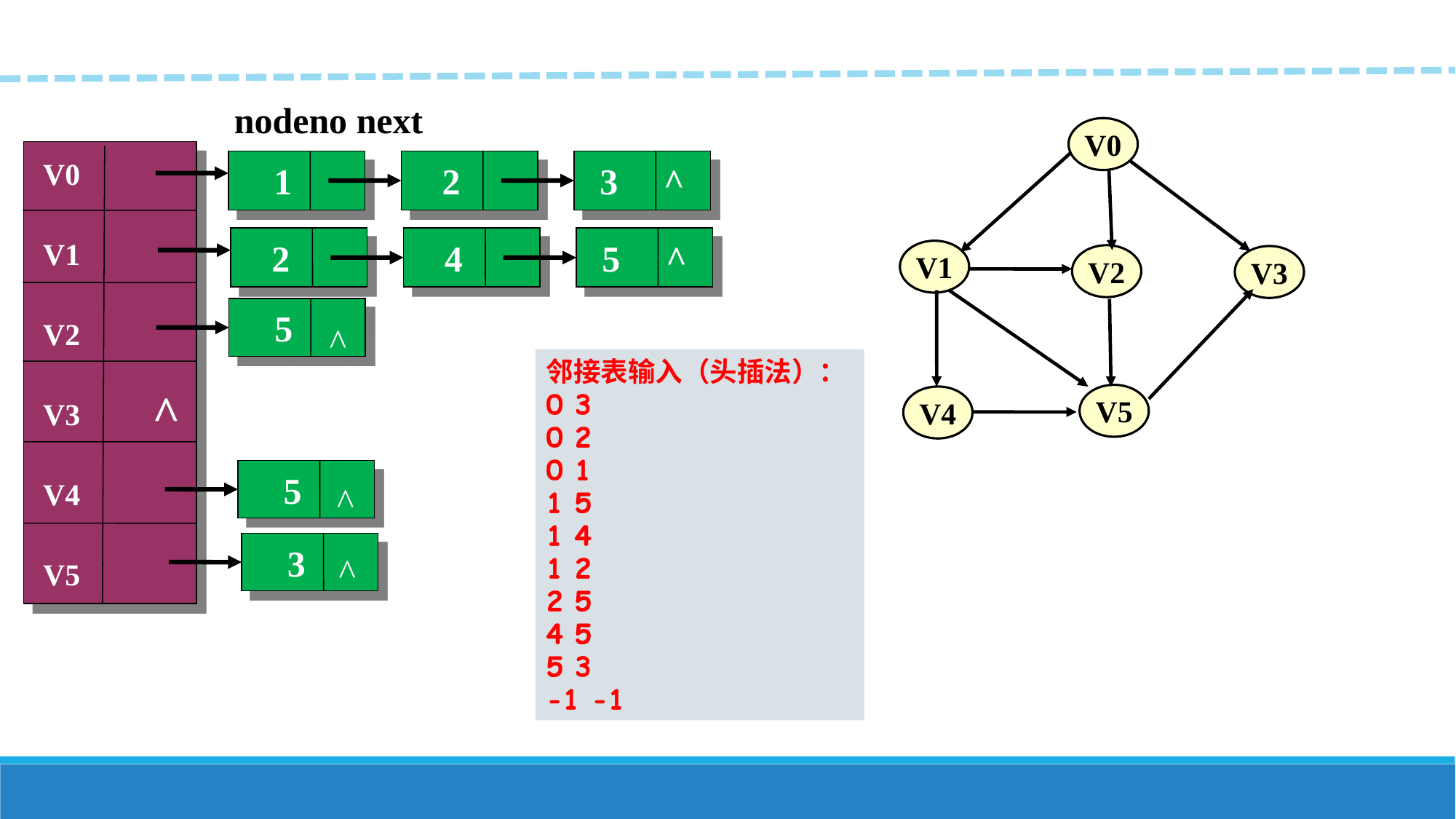

nodeno next
V0

V0

V1

V2

V3

V4

V5

1

2

3     ^

2

4

5     ^

V1
V2
V3

5

^
邻接表输入（头插法）：
0 3
0 2
0 1
1 5
1 4
1 2
2 5
4 5
5 3
-1 -1
^
V5
V4

5

^
3

^